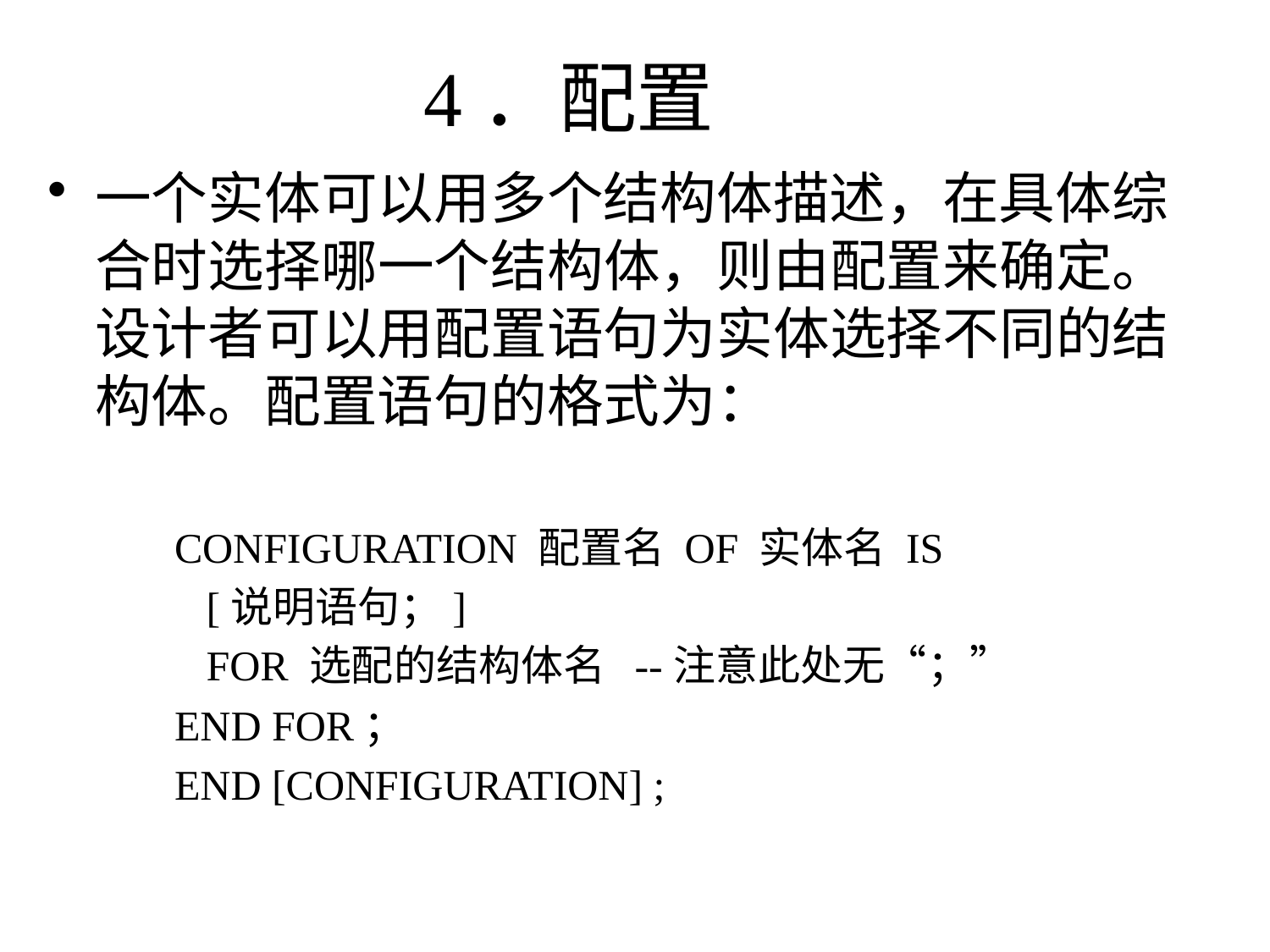

# 4．配置
一个实体可以用多个结构体描述，在具体综合时选择哪一个结构体，则由配置来确定。设计者可以用配置语句为实体选择不同的结构体。配置语句的格式为：

CONFIGURATION 配置名 OF 实体名 IS
   [说明语句；]
   FOR 选配的结构体名  --注意此处无“；”
END FOR；
END [CONFIGURATION] ;